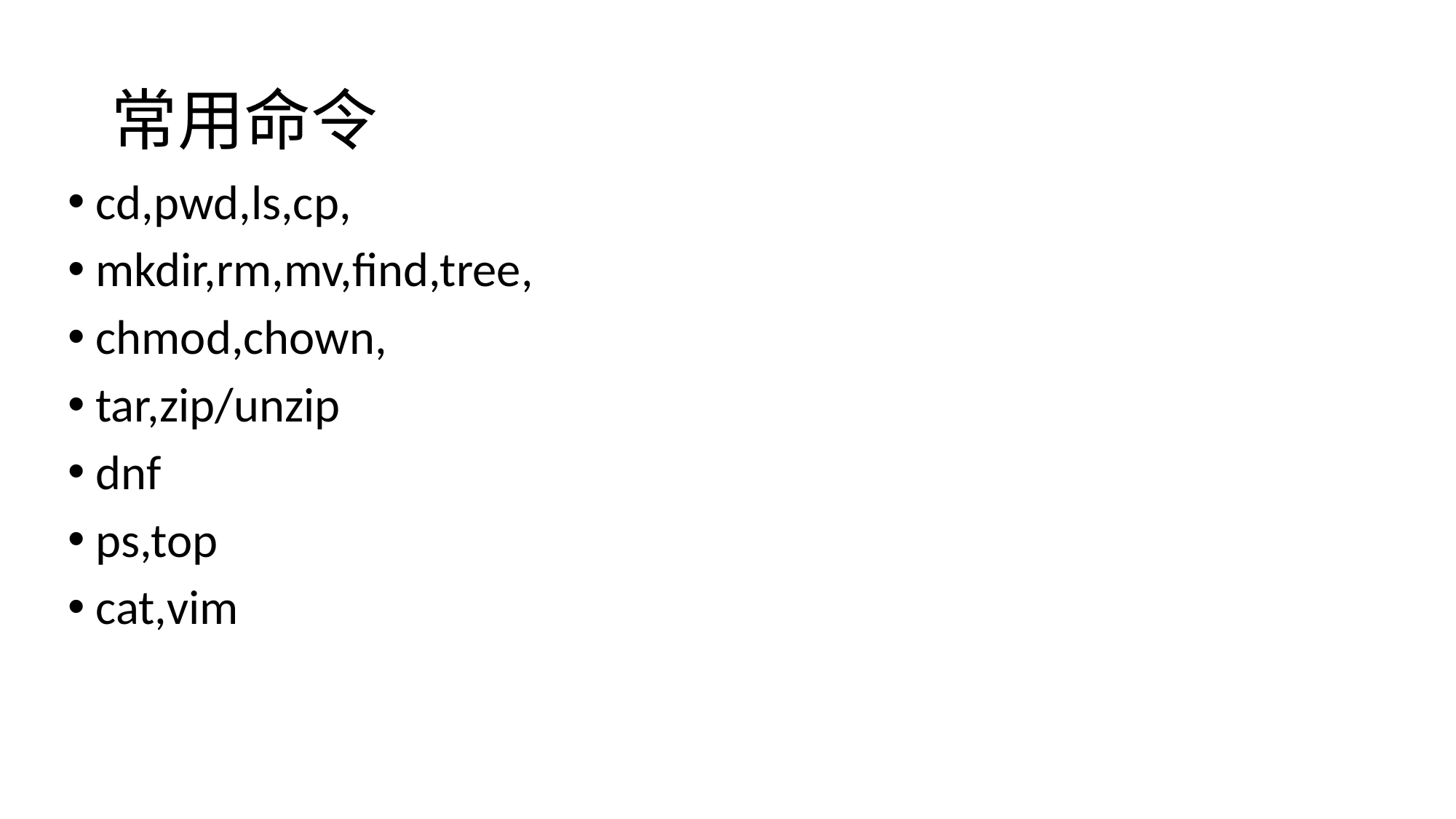

# 常用命令
cd,pwd,ls,cp,
mkdir,rm,mv,find,tree,
chmod,chown,
tar,zip/unzip
dnf
ps,top
cat,vim